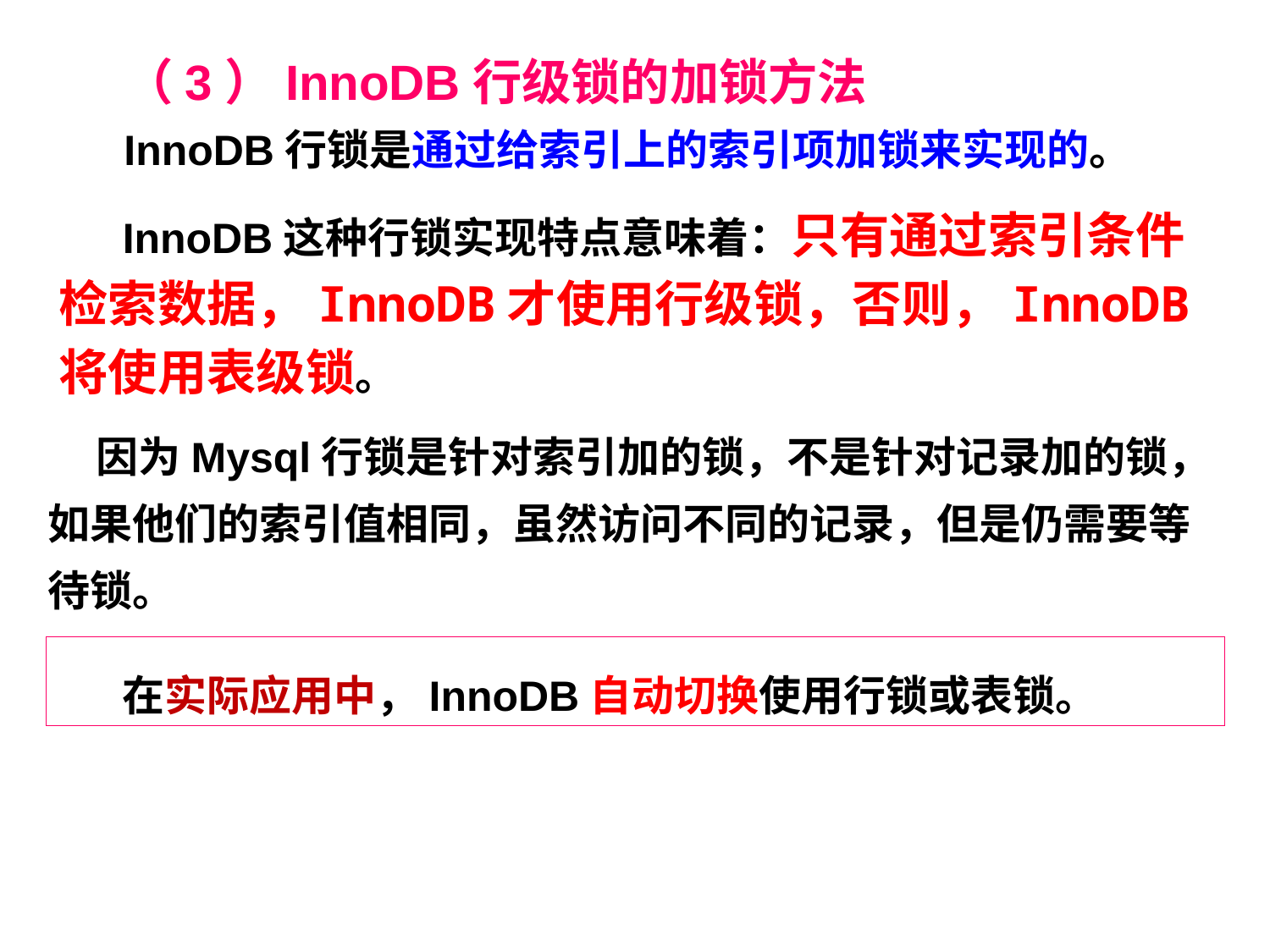

（3）InnoDB行级锁的加锁方法
InnoDB行锁是通过给索引上的索引项加锁来实现的。
InnoDB这种行锁实现特点意味着：只有通过索引条件检索数据，InnoDB才使用行级锁，否则，InnoDB将使用表级锁。
    因为Mysql行锁是针对索引加的锁，不是针对记录加的锁，如果他们的索引值相同，虽然访问不同的记录，但是仍需要等待锁。
在实际应用中，InnoDB自动切换使用行锁或表锁。